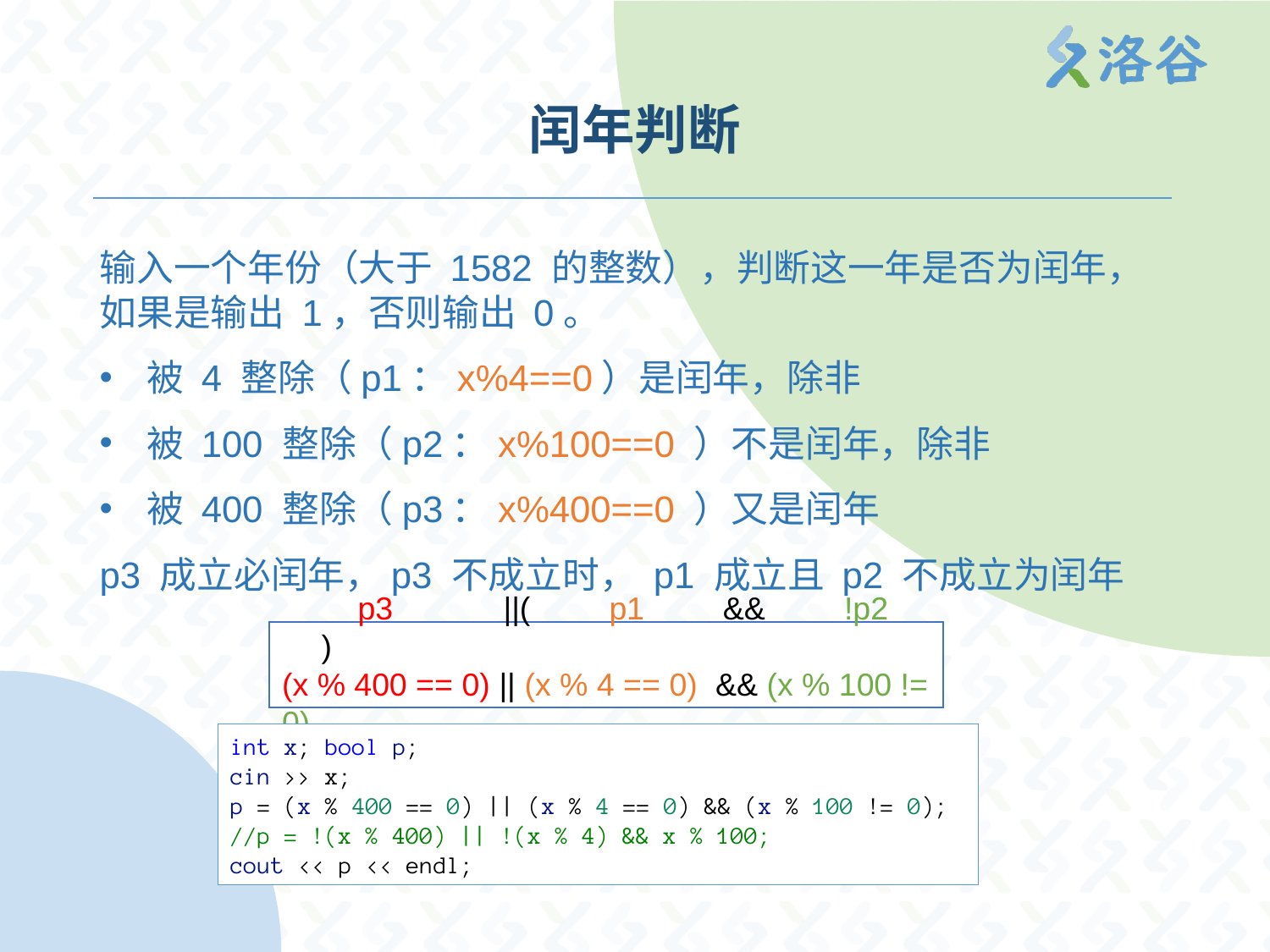

# 闰年判断
输入一个年份（大于 1582 的整数），判断这一年是否为闰年，如果是输出 1，否则输出 0。
被 4 整除（p1：x%4==0）是闰年，除非
被 100 整除（p2：x%100==0 ）不是闰年，除非
被 400 整除（p3：x%400==0 ）又是闰年
p3 成立必闰年，p3 不成立时， p1 成立且 p2 不成立为闰年
    　p3　　　||(　　p1　　&&　　!p2　　)
(x % 400 == 0) || (x % 4 == 0)  && (x % 100 != 0)
int x; bool p;
cin >> x;
p = (x % 400 == 0) || (x % 4 == 0) && (x % 100 != 0);
//p = !(x % 400) || !(x % 4) && x % 100;
cout << p << endl;